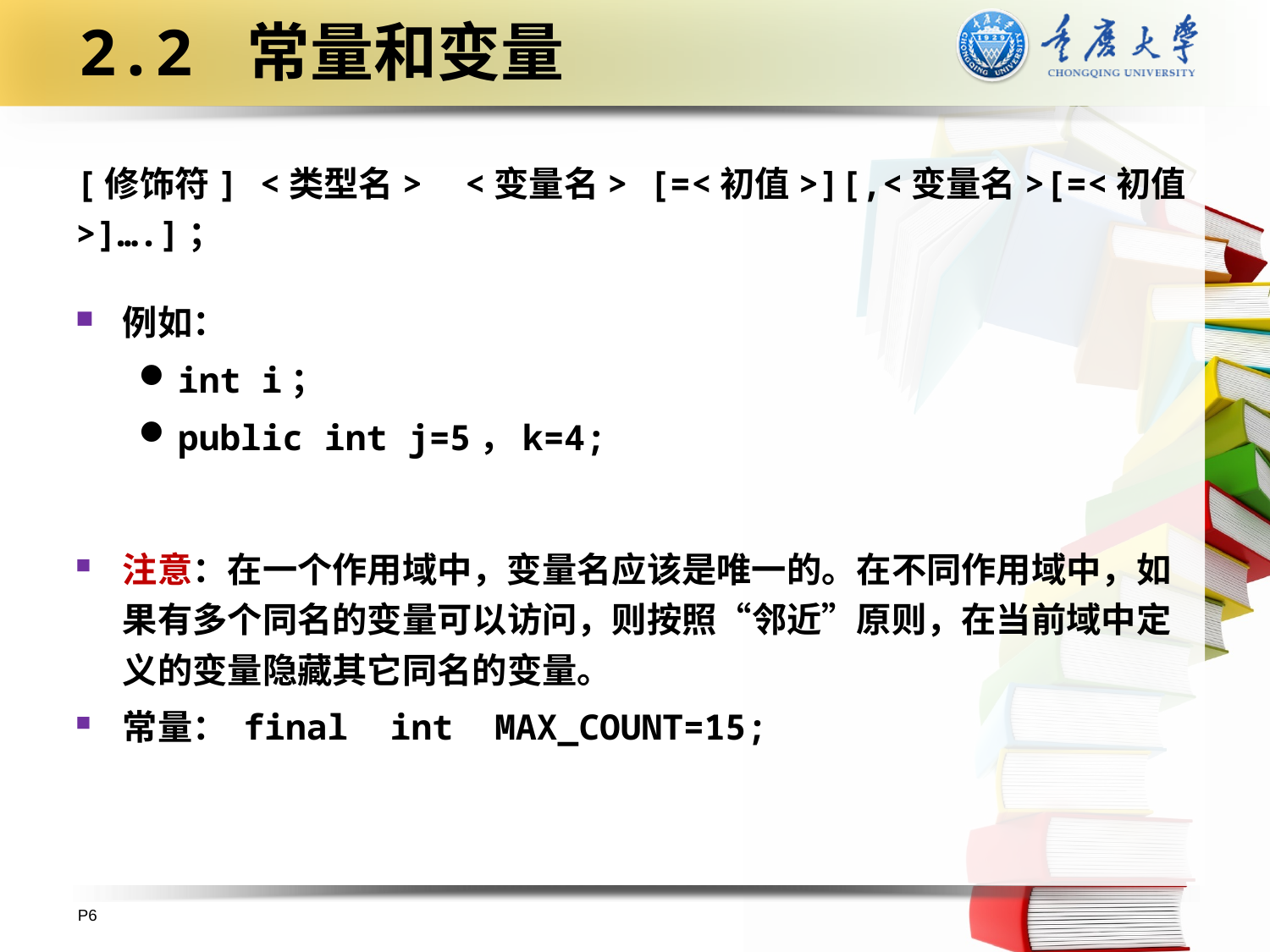

# 2.2 常量和变量
[修饰符] <类型名>  <变量名> [=<初值>][,<变量名>[=<初值>]….]；

例如：
int i；
public int j=5，k=4;

注意：在一个作用域中，变量名应该是唯一的。在不同作用域中，如果有多个同名的变量可以访问，则按照“邻近”原则，在当前域中定义的变量隐藏其它同名的变量。
常量： final  int  MAX_COUNT=15;

P6